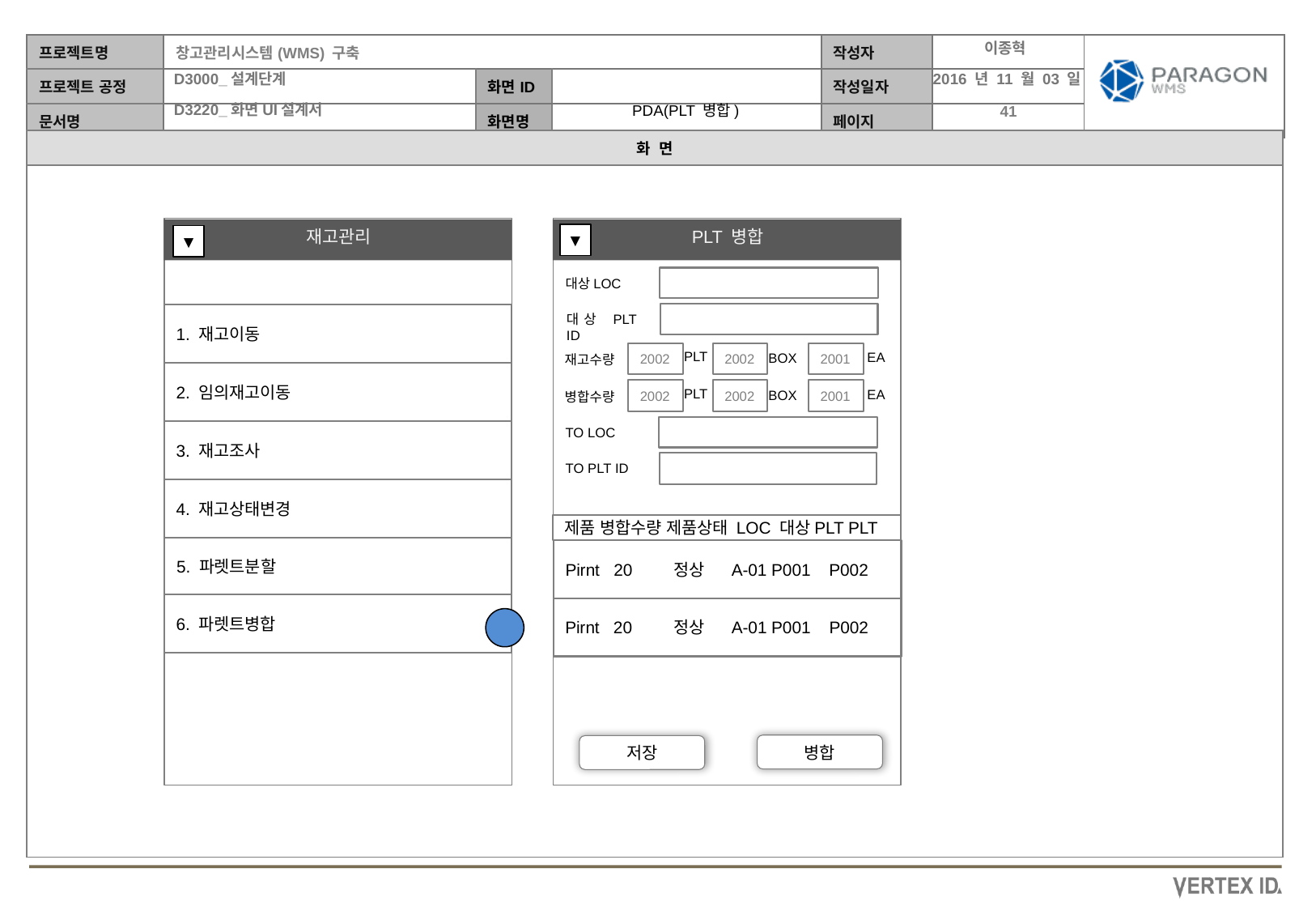

이종혁
2016 년 11 월 03 일
PDA(PLT 병합)

재고관리
PLT 병합
▼
▼

대상LOC

1. 재고이동
대상 PLT ID
PLT
2002
2001
2002
EA
BOX
재고수량
2. 임의재고이동
PLT
2002
2001
2002
EA
BOX
병합수량

TO LOC
3. 재고조사

TO PLT ID
4. 재고상태변경
제품 병합수량 제품상태 LOC 대상PLT PLT
5. 파렛트분할
Pirnt   20        정상     A-01 P001    P002
6. 파렛트병합
Pirnt   20        정상     A-01 P001    P002

병합
저장